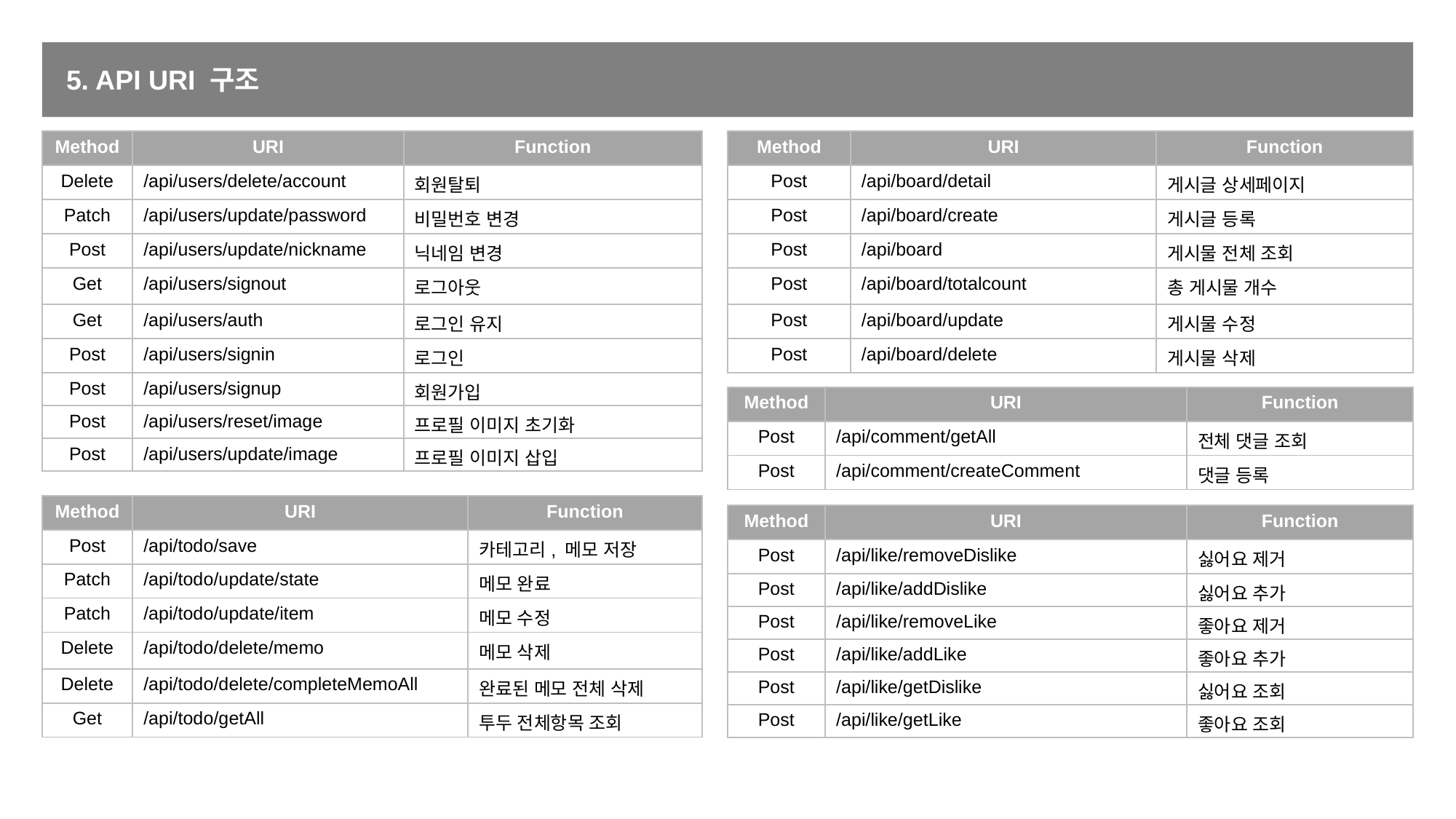

5. API URI 구조
| Method | URI | Function |
| --- | --- | --- |
| Delete | /api/users/delete/account | 회원탈퇴 |
| Patch | /api/users/update/password | 비밀번호 변경 |
| Post | /api/users/update/nickname | 닉네임 변경 |
| Get | /api/users/signout | 로그아웃 |
| Get | /api/users/auth | 로그인 유지 |
| Post | /api/users/signin | 로그인 |
| Post | /api/users/signup | 회원가입 |
| Post | /api/users/reset/image | 프로필 이미지 초기화 |
| Post | /api/users/update/image | 프로필 이미지 삽입 |
| Method | URI | Function |
| --- | --- | --- |
| Post | /api/board/detail | 게시글 상세페이지 |
| Post | /api/board/create | 게시글 등록 |
| Post | /api/board | 게시물 전체 조회 |
| Post | /api/board/totalcount | 총 게시물 개수 |
| Post | /api/board/update | 게시물 수정 |
| Post | /api/board/delete | 게시물 삭제 |
| Method | URI | Function |
| --- | --- | --- |
| Post | /api/comment/getAll | 전체 댓글 조회 |
| Post | /api/comment/createComment | 댓글 등록 |
| Method | URI | Function |
| --- | --- | --- |
| Post | /api/todo/save | 카테고리, 메모 저장 |
| Patch | /api/todo/update/state | 메모 완료 |
| Patch | /api/todo/update/item | 메모 수정 |
| Delete | /api/todo/delete/memo | 메모 삭제 |
| Delete | /api/todo/delete/completeMemoAll | 완료된 메모 전체 삭제 |
| Get | /api/todo/getAll | 투두 전체항목 조회 |
| Method | URI | Function |
| --- | --- | --- |
| Post | /api/like/removeDislike | 싫어요 제거 |
| Post | /api/like/addDislike | 싫어요 추가 |
| Post | /api/like/removeLike | 좋아요 제거 |
| Post | /api/like/addLike | 좋아요 추가 |
| Post | /api/like/getDislike | 싫어요 조회 |
| Post | /api/like/getLike | 좋아요 조회 |